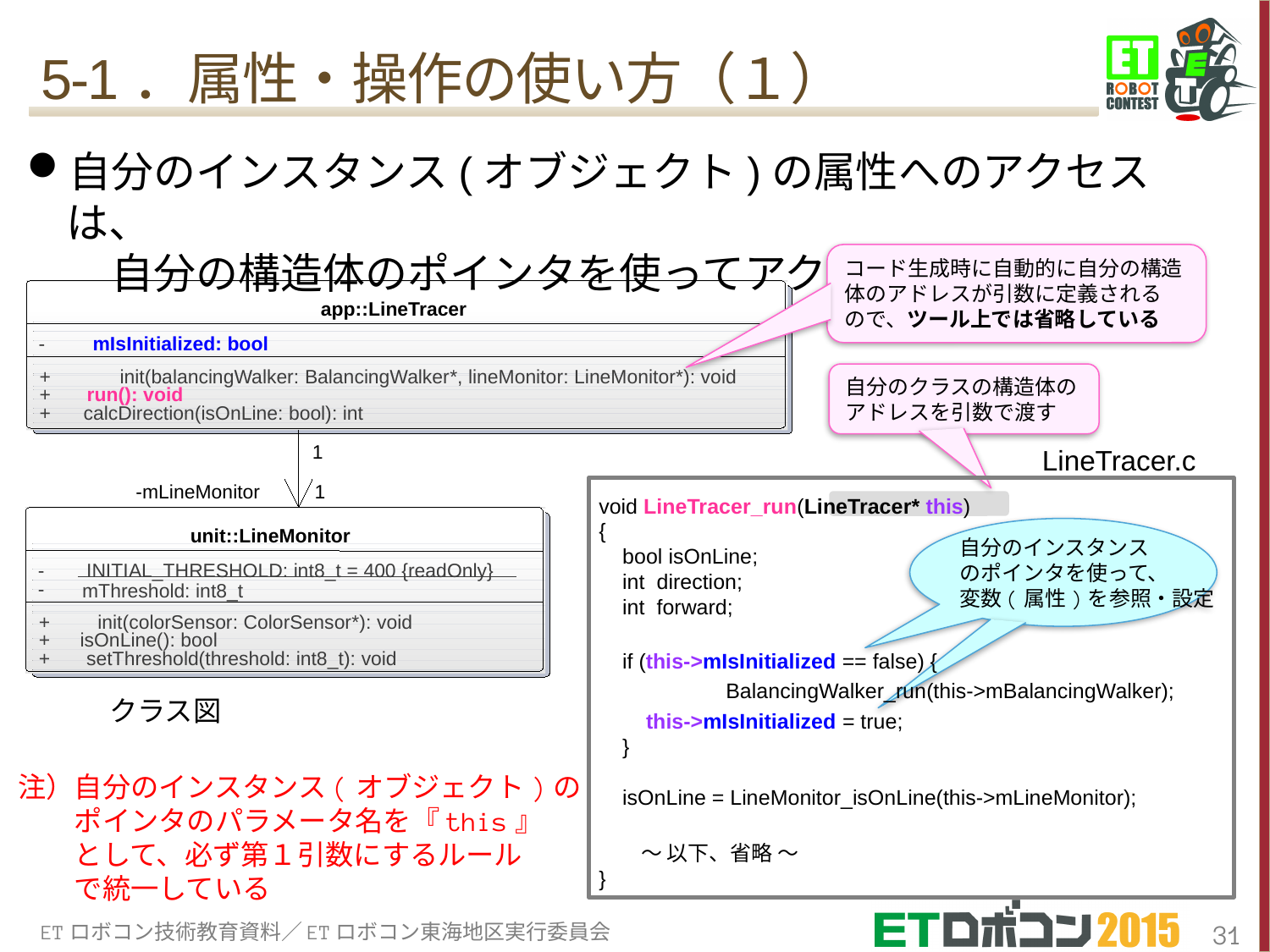

# 5-1．属性・操作の使い方（１）
自分のインスタンス(オブジェクト)の属性へのアクセスは、
　　自分の構造体のポインタを使ってアクセスする
コード生成時に自動的に自分の構造体のアドレスが引数に定義される
ので、ツール上では省略している

app::LineTracer

-
mIsInitialized: bool

+
init(balancingWalker: BalancingWalker*, lineMonitor: LineMonitor*): void

+
run(): void

+
calcDirection(isOnLine: bool): int

1
-mLineMonitor

1

unit::LineMonitor

-
INITIAL_THRESHOLD: int8_t = 400 {readOnly}

-

mThreshold: int8_t

+
init(colorSensor: ColorSensor*): void

+
isOnLine(): bool

+
setThreshold(threshold: int8_t): void

自分のクラスの構造体の
アドレスを引数で渡す

LineTracer.c
void LineTracer_run(LineTracer* this)
{
    bool isOnLine;
    int  direction;
    int  forward;

    if (this->mIsInitialized == false) {
    	BalancingWalker_run(this->mBalancingWalker);
        this->mIsInitialized = true;
    }

    isOnLine = LineMonitor_isOnLine(this->mLineMonitor);

　　～ 以下、省略 ～
}

自分のインスタンス
のポインタを使って、
変数(属性)を参照・設定

クラス図
注）自分のインスタンス(オブジェクト)の
　　ポインタのパラメータ名を『this』
　　として、必ず第１引数にするルール
　　で統一している
ETロボコン技術教育資料／ETロボコン東海地区実行委員会
31